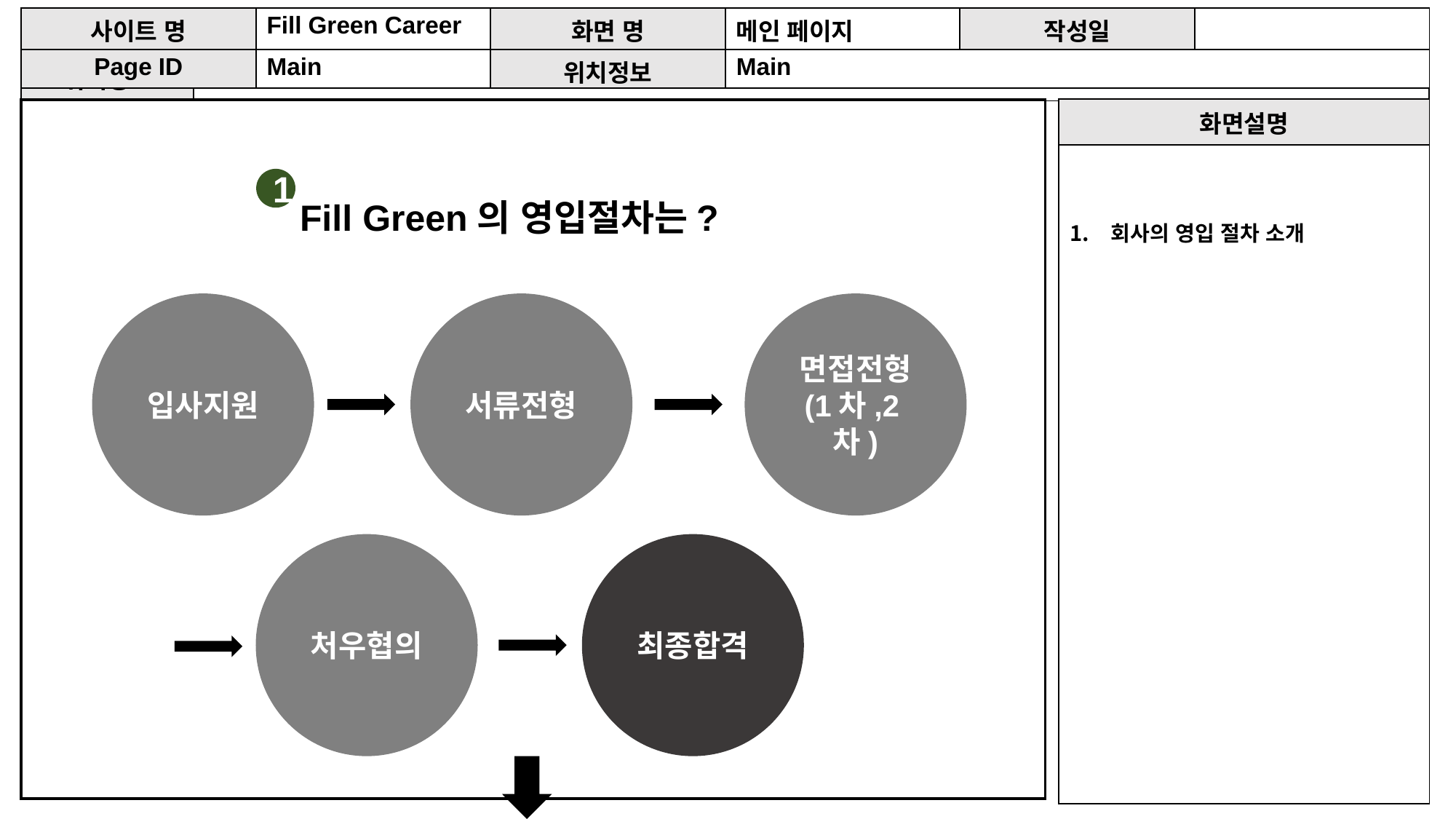

Fill Green Career
| 사이트 명 | Fill Green Career | 화면 명 | 메인 페이지 | 작성일 |  |
| --- | --- | --- | --- | --- | --- |
| Page ID | Main | 위치정보 | Main |  |  |
| 사이트 명 | PURMEE SEARCH | 화면 명 | 메인 페이지 | 작성일 | 2022-10-08 |
| --- | --- | --- | --- | --- | --- |
| 위치정보 | Main |  |  |  |  |

| 화면설명 |
| --- |
| 회사의 영입 절차 소개 |

1
Fill Green의 영입절차는?
입사지원
서류전형
면접전형 (1차,2차)

처우협의
최종합격